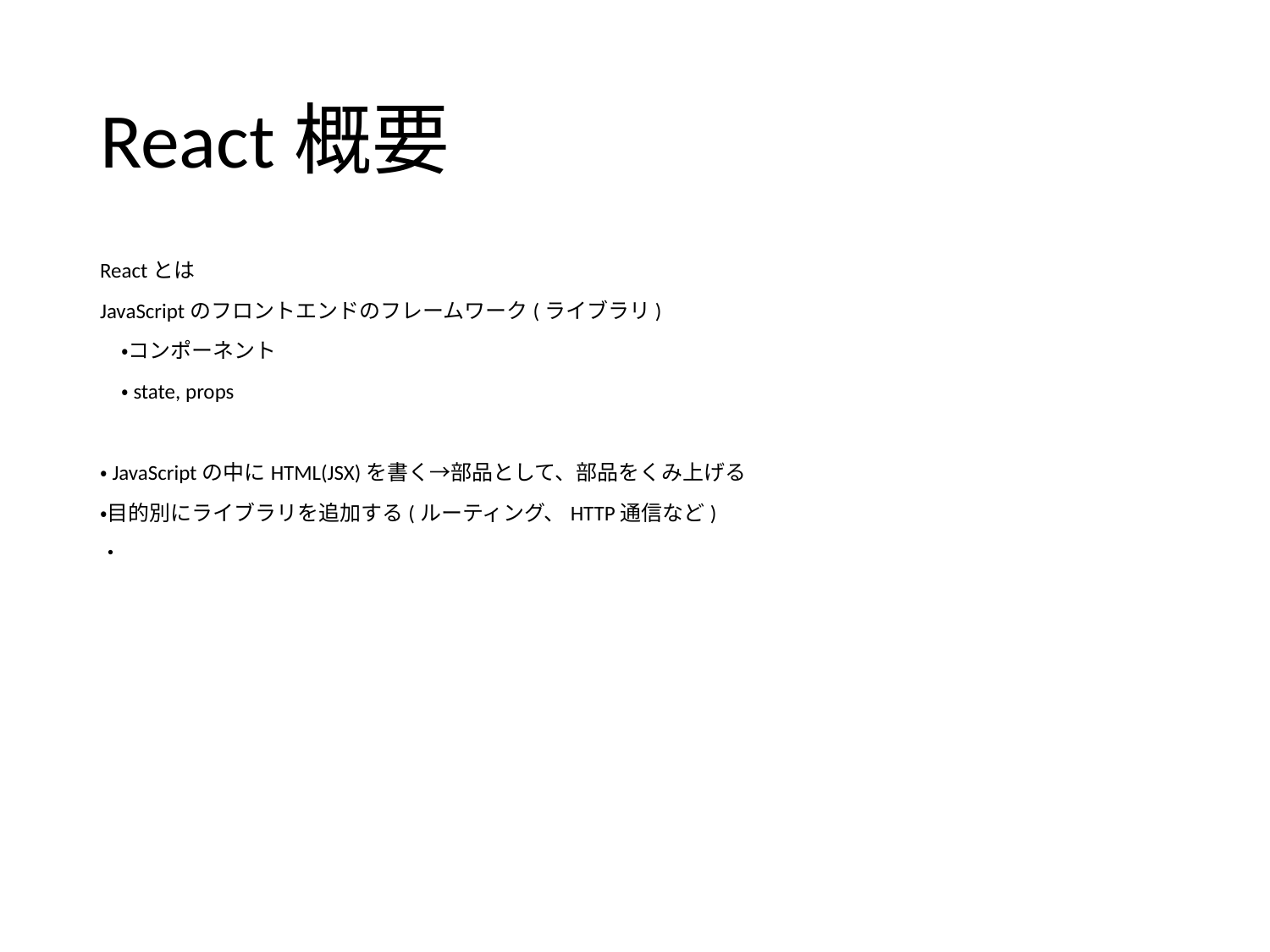

# React概要
Reactとは
JavaScriptのフロントエンドのフレームワーク(ライブラリ)
　・コンポーネント
　・state, props

・JavaScriptの中にHTML(JSX)を書く→部品として、部品をくみ上げる
・目的別にライブラリを追加する(ルーティング、HTTP通信など)
・